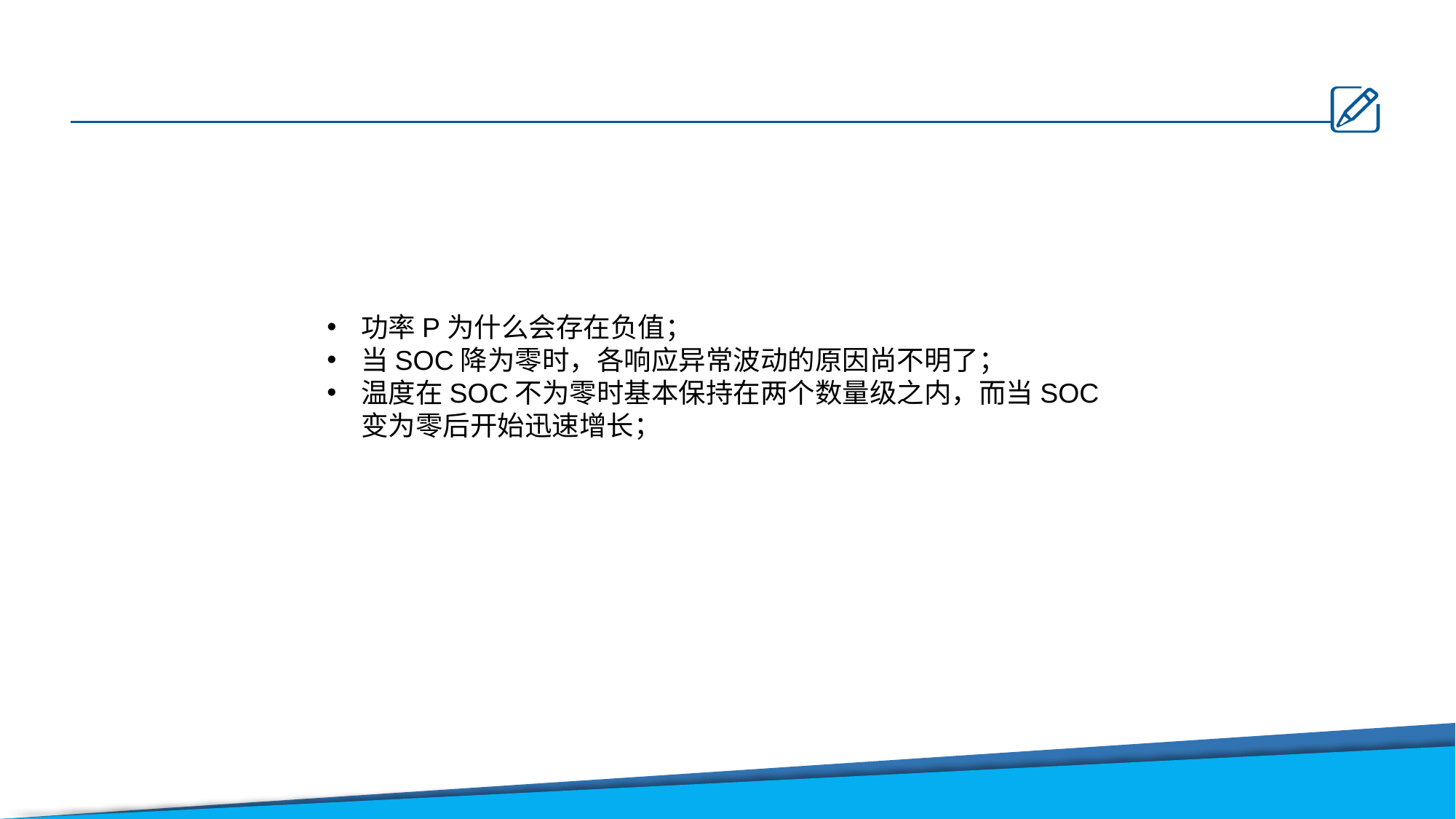

功率P为什么会存在负值；
当SOC降为零时，各响应异常波动的原因尚不明了；
温度在SOC不为零时基本保持在两个数量级之内，而当SOC变为零后开始迅速增长；